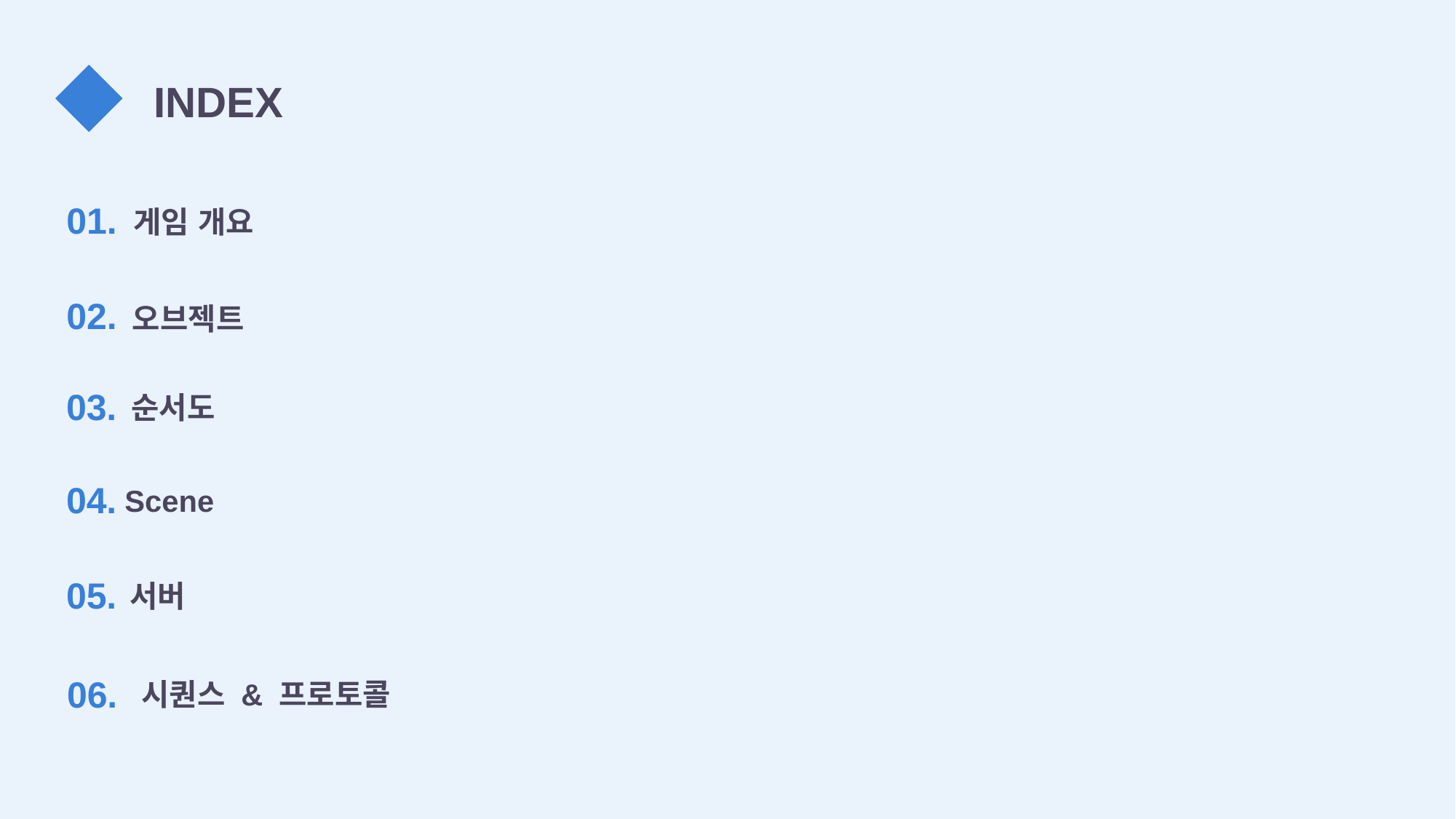

INDEX
01.
게임 개요
02.
오브젝트
03.
순서도
04.
Scene
05.
서버
06.
시퀀스 & 프로토콜